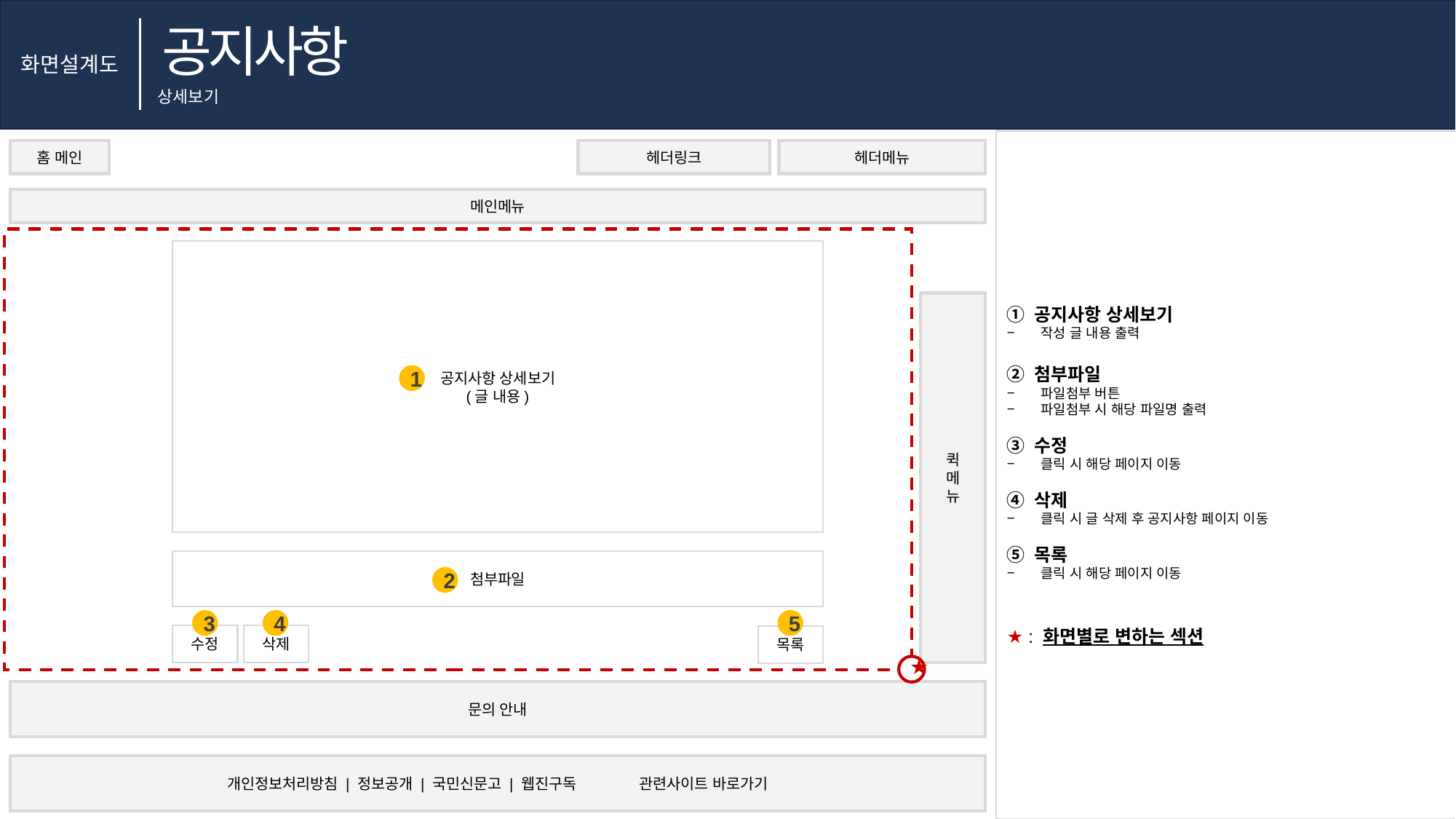

공지사항
화면설계도
상세보기
① 공지사항 상세보기
작성 글 내용 출력

② 첨부파일
파일첨부 버튼
파일첨부 시 해당 파일명 출력

③ 수정
클릭 시 해당 페이지 이동

④ 삭제
클릭 시 글 삭제 후 공지사항 페이지 이동

⑤ 목록
클릭 시 해당 페이지 이동

★ : 화면별로 변하는 섹션
헤더링크
홈 메인
헤더메뉴
메인메뉴
공지사항 상세보기
(글 내용)
퀵
메
뉴
첨부파일
수정
삭제
목록
문의 안내
개인정보처리방침 | 정보공개 | 국민신문고 | 웹진구독               관련사이트 바로가기

1
2
3
4
5
★